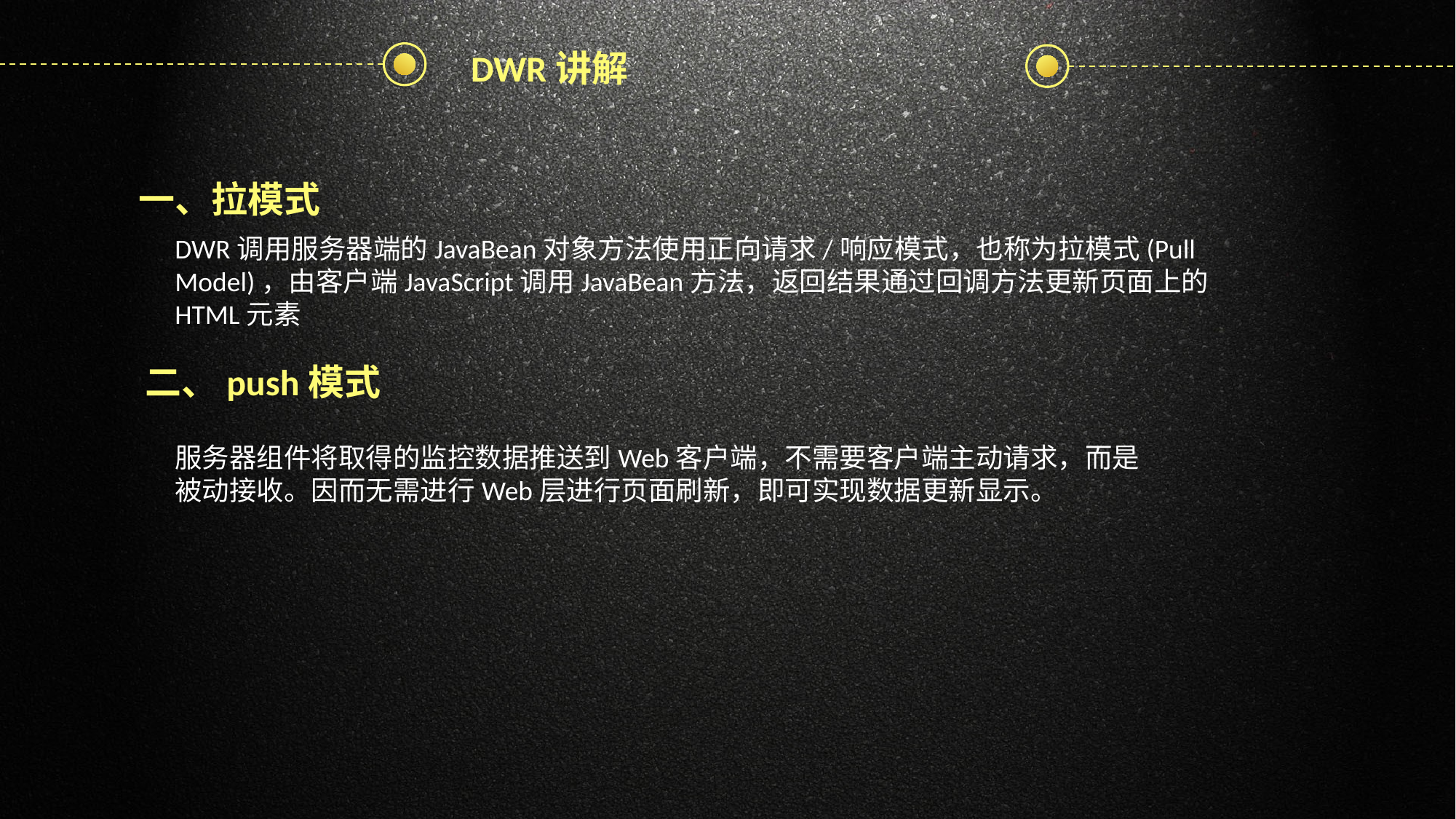

DWR讲解

一、拉模式
DWR调用服务器端的JavaBean对象方法使用正向请求/响应模式，也称为拉模式(Pull Model)，由客户端JavaScript调用JavaBean方法，返回结果通过回调方法更新页面上的HTML元素
二、push模式
服务器组件将取得的监控数据推送到Web客户端，不需要客户端主动请求，而是被动接收。因而无需进行Web层进行页面刷新，即可实现数据更新显示。